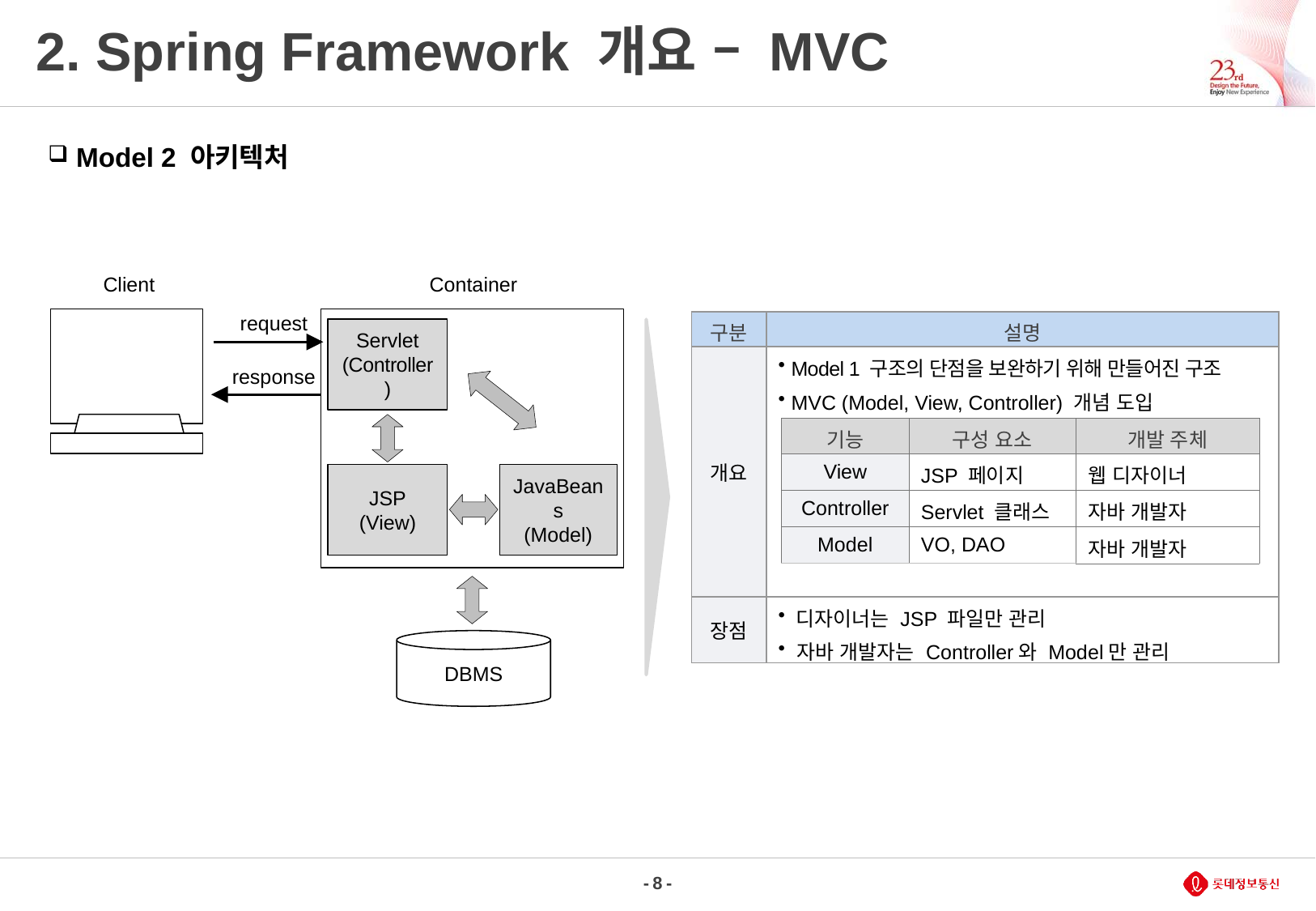

# 2. Spring Framework 개요 – MVC
 Model 2 아키텍처
Client
Container
request

Servlet
(Controller)

JSP
(View)
JavaBeans
(Model)

response

DBMS
| 구분 | 설명 |
| --- | --- |
| 개요 | Model 1 구조의 단점을 보완하기 위해 만들어진 구조 MVC (Model, View, Controller) 개념 도입 |
| 장점 | 디자이너는 JSP 파일만 관리 자바 개발자는 Controller와 Model만 관리 |
| 기능 | 구성 요소 | 개발 주체 |
| --- | --- | --- |
| View | JSP 페이지 | 웹 디자이너 |
| Controller | Servlet 클래스 | 자바 개발자 |
| Model | VO, DAO | 자바 개발자 |

- 8 -